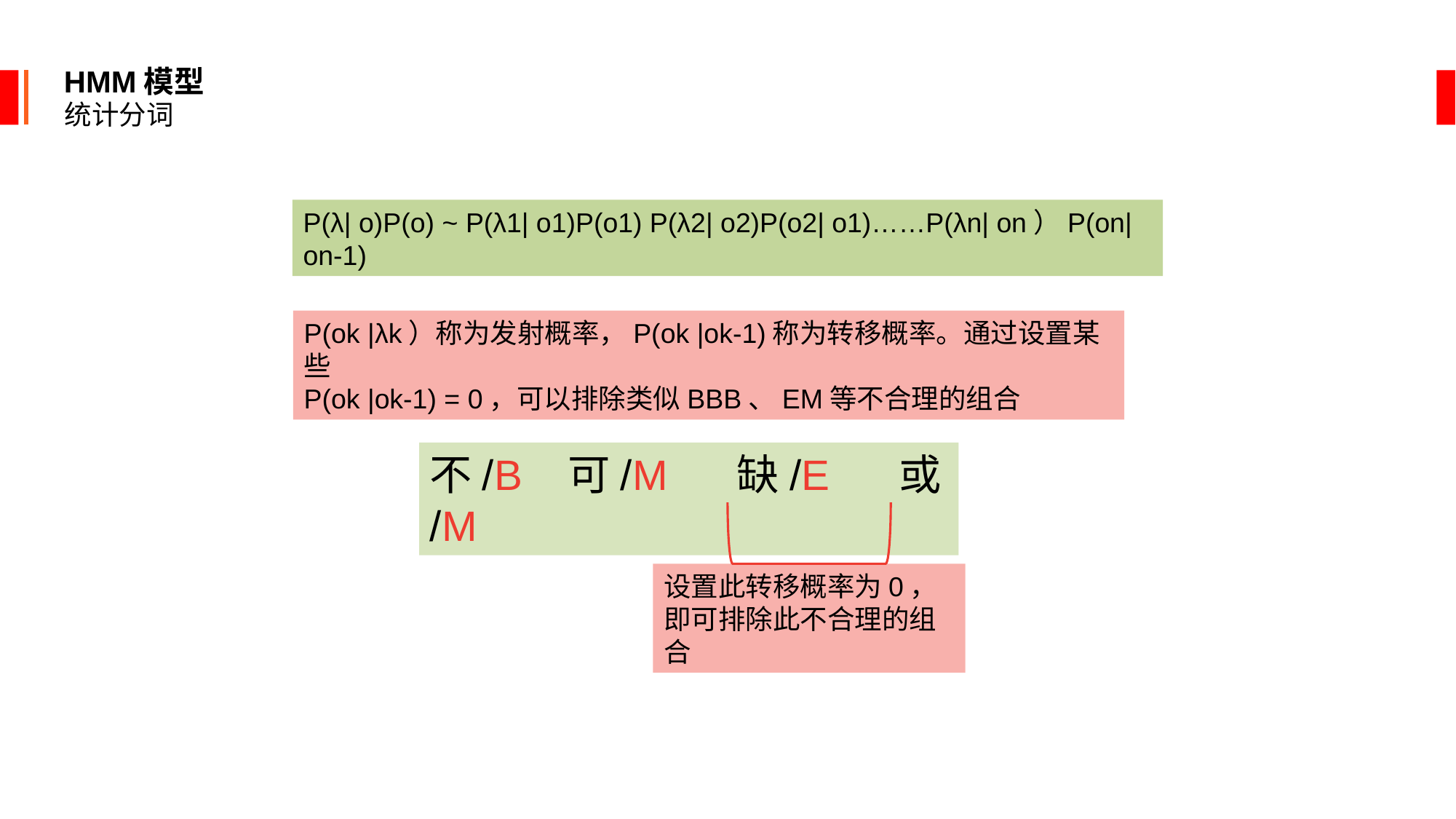

HMM模型

统计分词
P(λ| o)P(o) ~ P(λ1| o1)P(o1) P(λ2| o2)P(o2| o1)……P(λn| on）P(on| on-1)
P(ok |λk）称为发射概率，P(ok |ok-1)称为转移概率。通过设置某些
P(ok |ok-1) = 0，可以排除类似BBB、EM等不合理的组合
不/B   可/M     缺/E     或/M

设置此转移概率为0，即可排除此不合理的组合